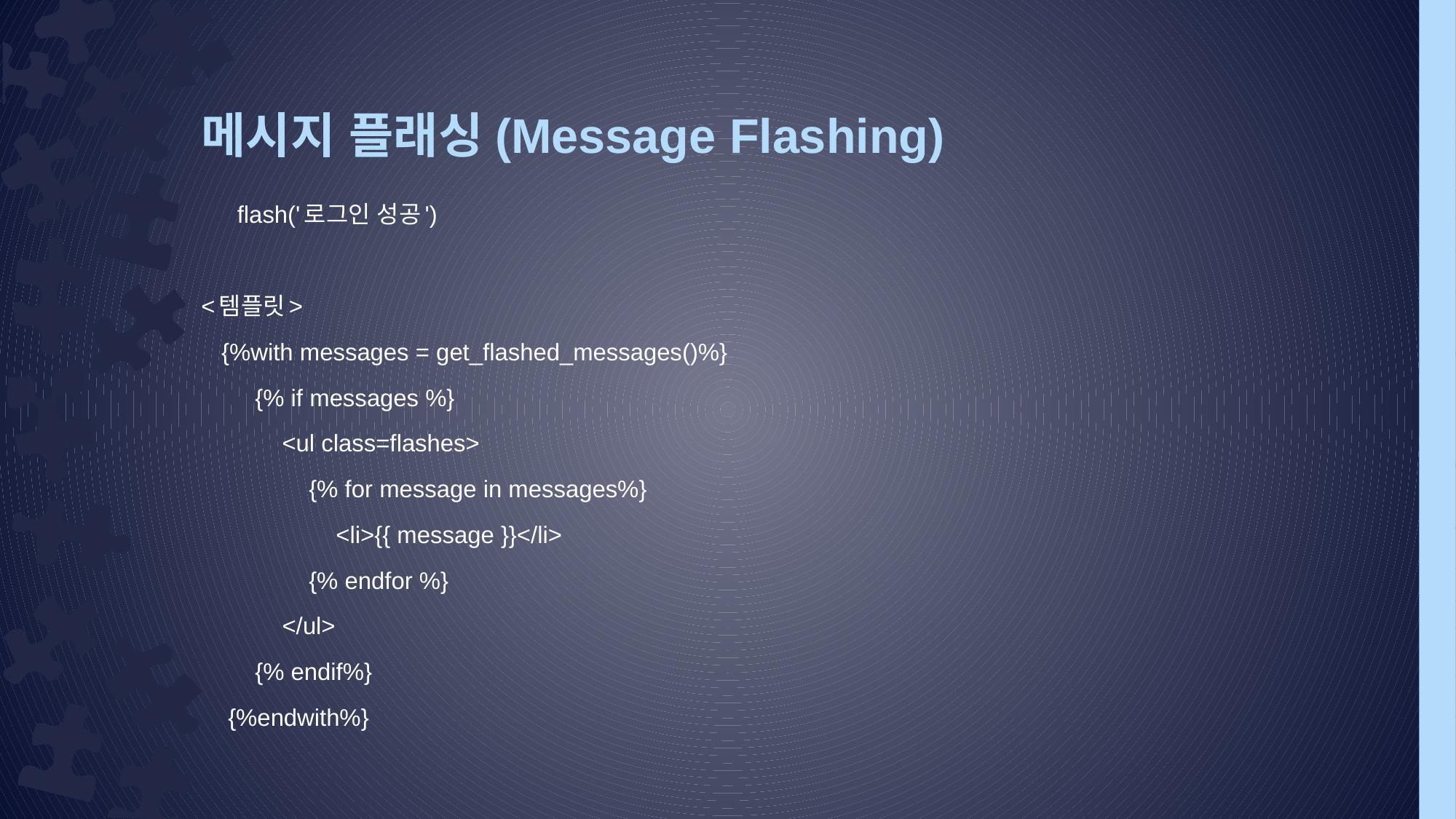

# 메시지 플래싱(Message Flashing)
	flash('로그인 성공')

<템플릿>
   {%with messages = get_flashed_messages()%}
        {% if messages %}
            <ul class=flashes>
                {% for message in messages%}
                    <li>{{ message }}</li>
                {% endfor %}
            </ul>
        {% endif%}
    {%endwith%}